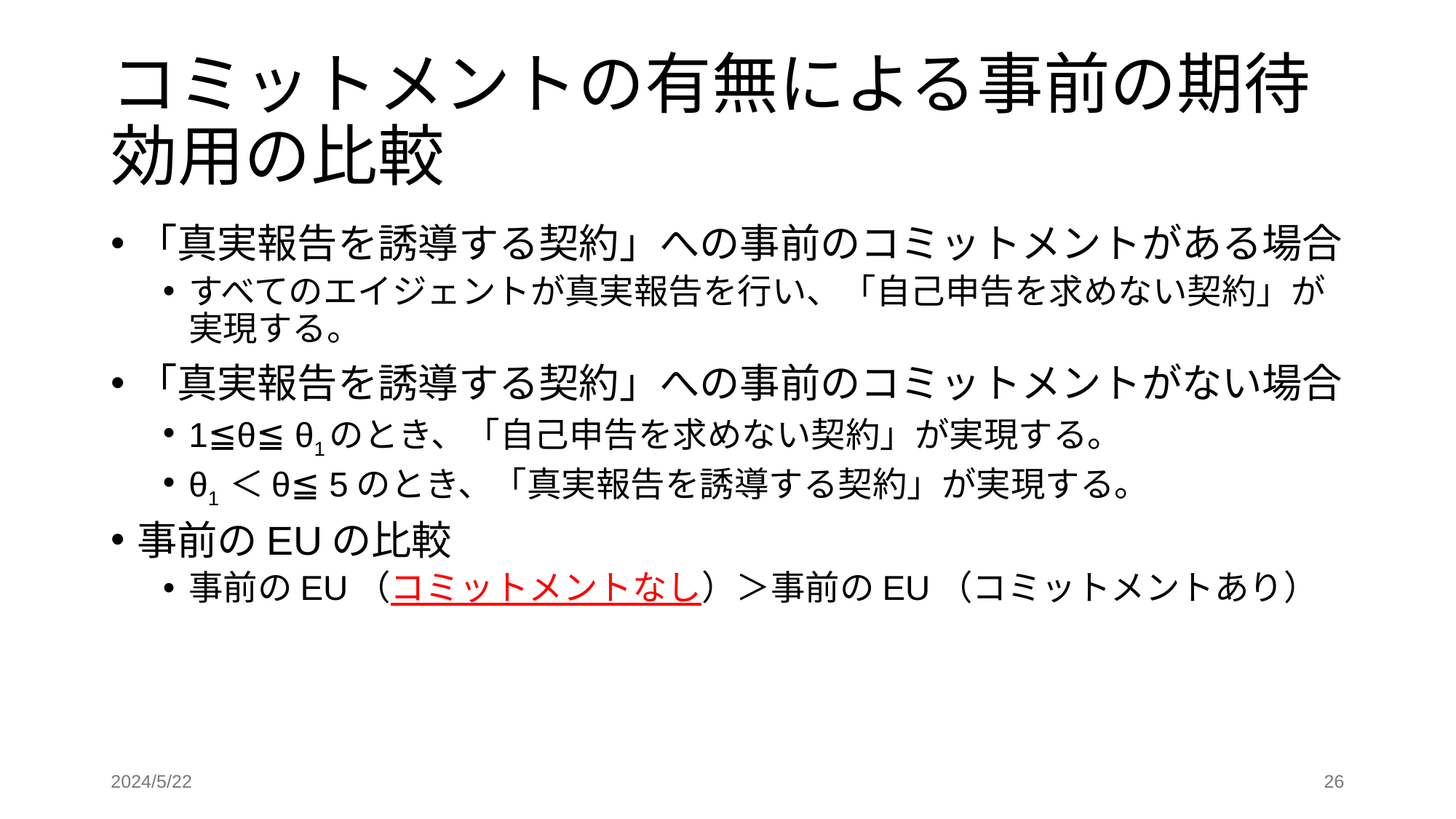

# コミットメントの有無による事前の期待効用の比較
「真実報告を誘導する契約」への事前のコミットメントがある場合
すべてのエイジェントが真実報告を行い、「自己申告を求めない契約」が実現する。
「真実報告を誘導する契約」への事前のコミットメントがない場合
1≦θ≦ θ1のとき、「自己申告を求めない契約」が実現する。
θ1 ＜θ≦ 5のとき、「真実報告を誘導する契約」が実現する。
事前のEUの比較
事前のEU（コミットメントなし）＞事前のEU（コミットメントあり）

2024/5/22
26